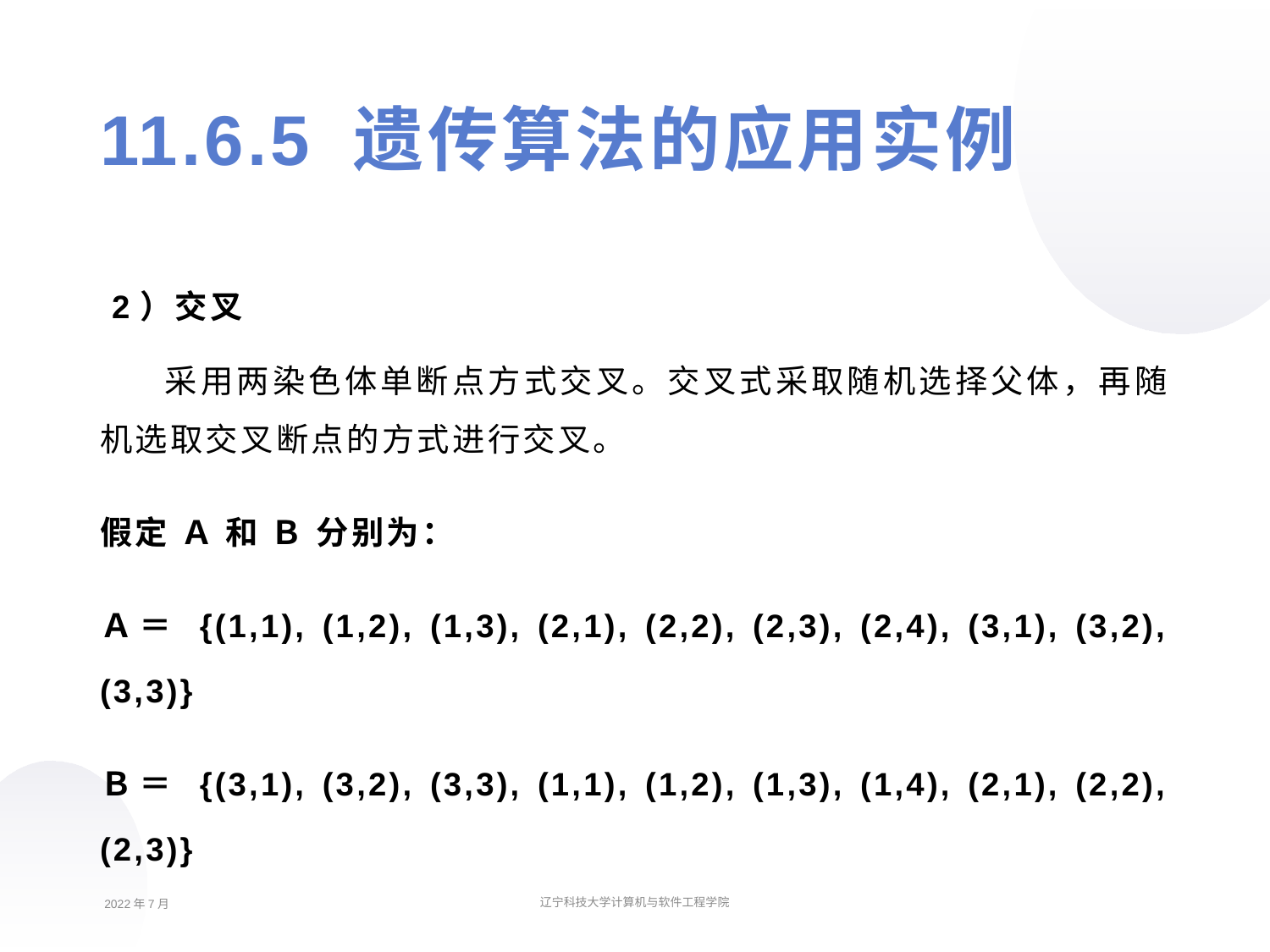

11.6.5 遗传算法的应用实例
 2）交叉
采用两染色体单断点方式交叉。交叉式采取随机选择父体，再随机选取交叉断点的方式进行交叉。
假定 Ａ 和 Ｂ 分别为：
Ａ＝ {(1,1), (1,2), (1,3), (2,1), (2,2), (2,3), (2,4), (3,1), (3,2), (3,3)}
Ｂ＝ {(3,1), (3,2), (3,3), (1,1), (1,2), (1,3), (1,4), (2,1), (2,2), (2,3)}

2022年7月
辽宁科技大学计算机与软件工程学院
189